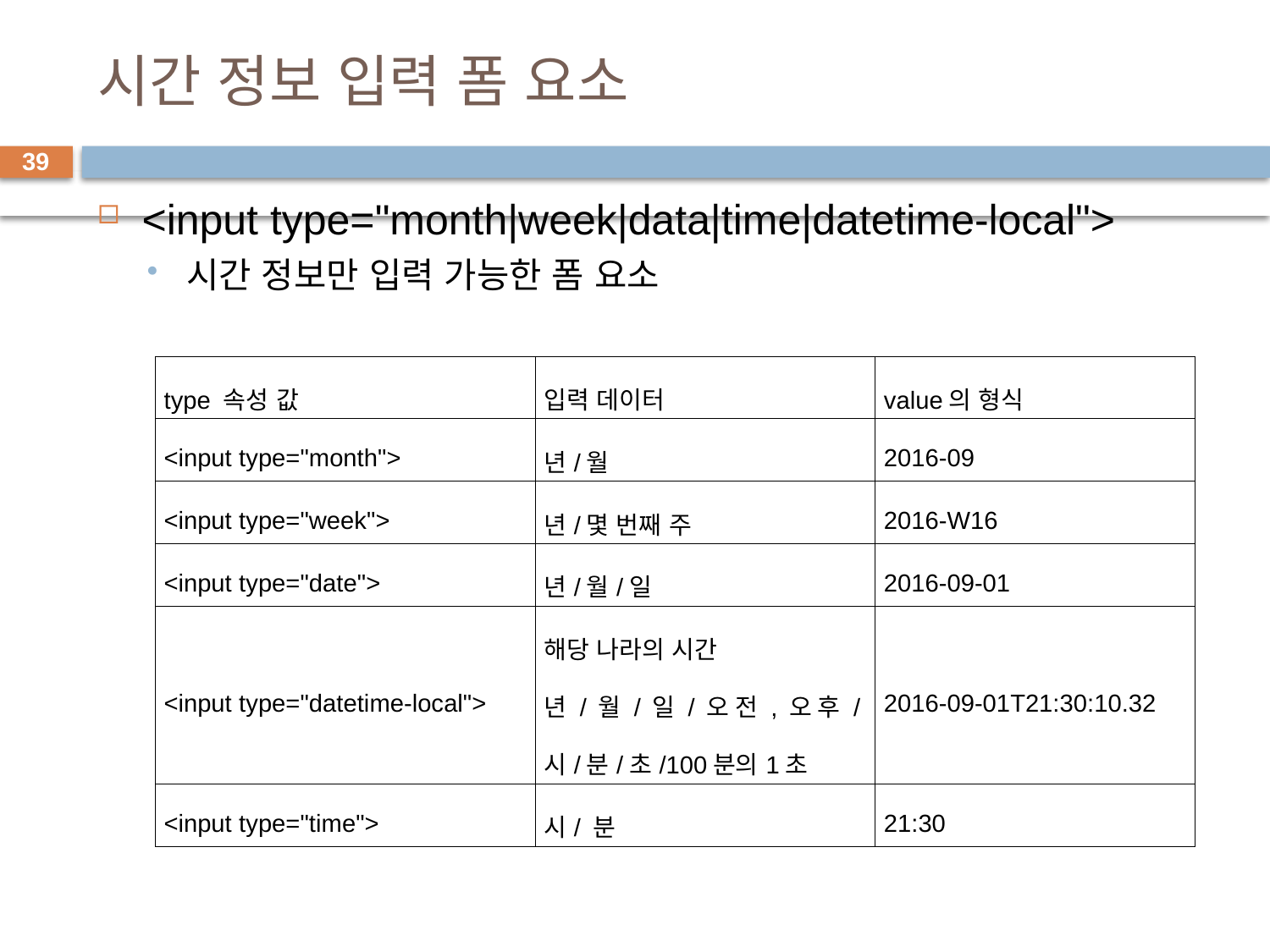

# 시간 정보 입력 폼 요소
39
<input type="month|week|data|time|datetime-local">
시간 정보만 입력 가능한 폼 요소
| type 속성 값 | 입력 데이터 | value의 형식 |
| --- | --- | --- |
| <input type="month"> | 년/월 | 2016-09 |
| <input type="week"> | 년/몇 번째 주 | 2016-W16 |
| <input type="date"> | 년/월/일 | 2016-09-01 |
| <input type="datetime-local"> | 해당 나라의 시간 년/월/일/오전,오후/시/분/초/100분의1초 | 2016-09-01T21:30:10.32 |
| <input type="time"> | 시/ 분 | 21:30 |